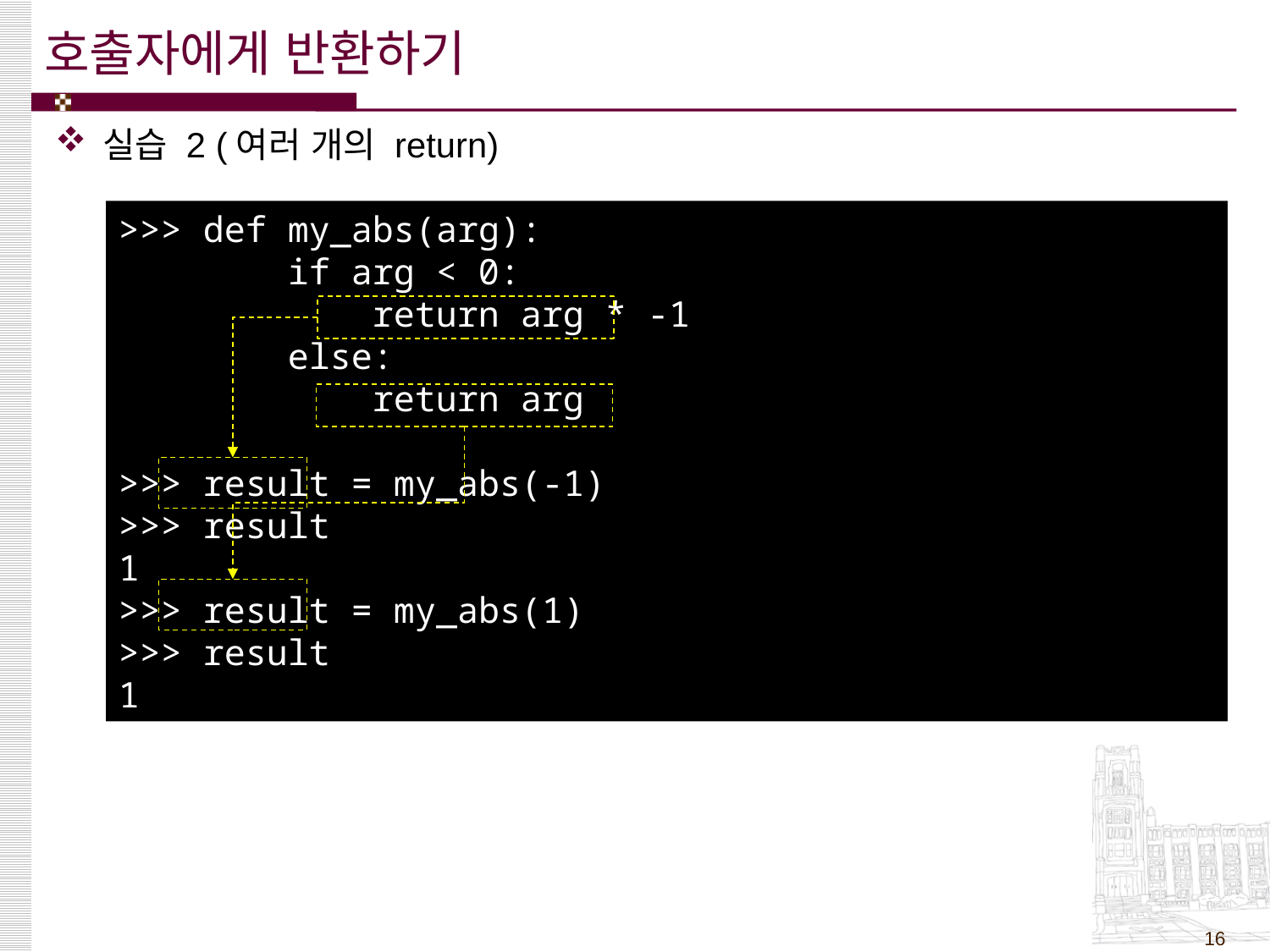

# 호출자에게 반환하기
실습 2 (여러 개의 return)

>>> def my_abs(arg):
        if arg < 0:
            return arg * -1
        else:
            return arg

>>> result = my_abs(-1)
>>> result
1
>>> result = my_abs(1)
>>> result
1